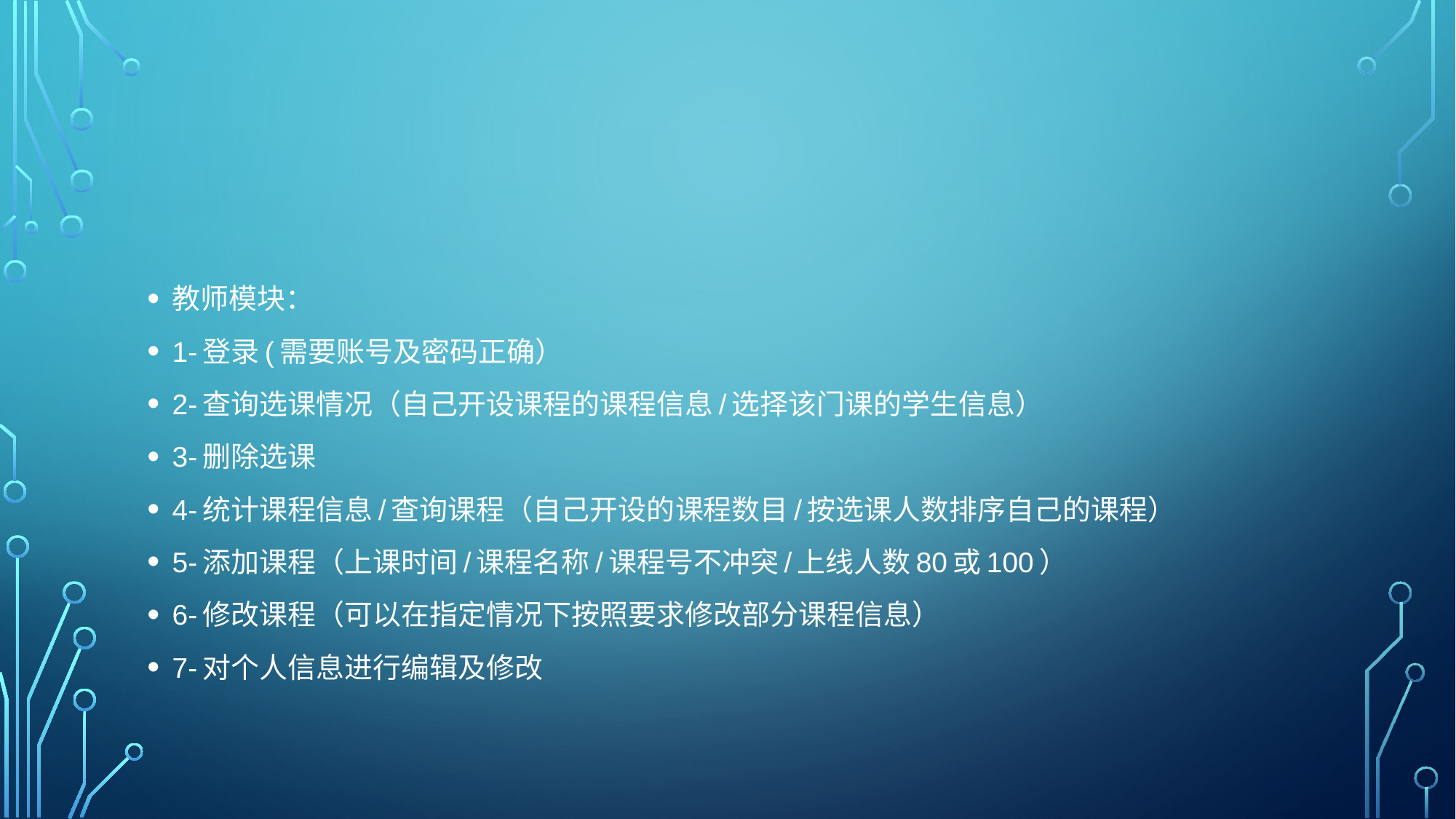

#
教师模块：
1-登录(需要账号及密码正确）
2-查询选课情况（自己开设课程的课程信息/选择该门课的学生信息）
3-删除选课
4-统计课程信息/查询课程（自己开设的课程数目/按选课人数排序自己的课程）
5-添加课程（上课时间/课程名称/课程号不冲突/上线人数80或100）
6-修改课程（可以在指定情况下按照要求修改部分课程信息）
7-对个人信息进行编辑及修改